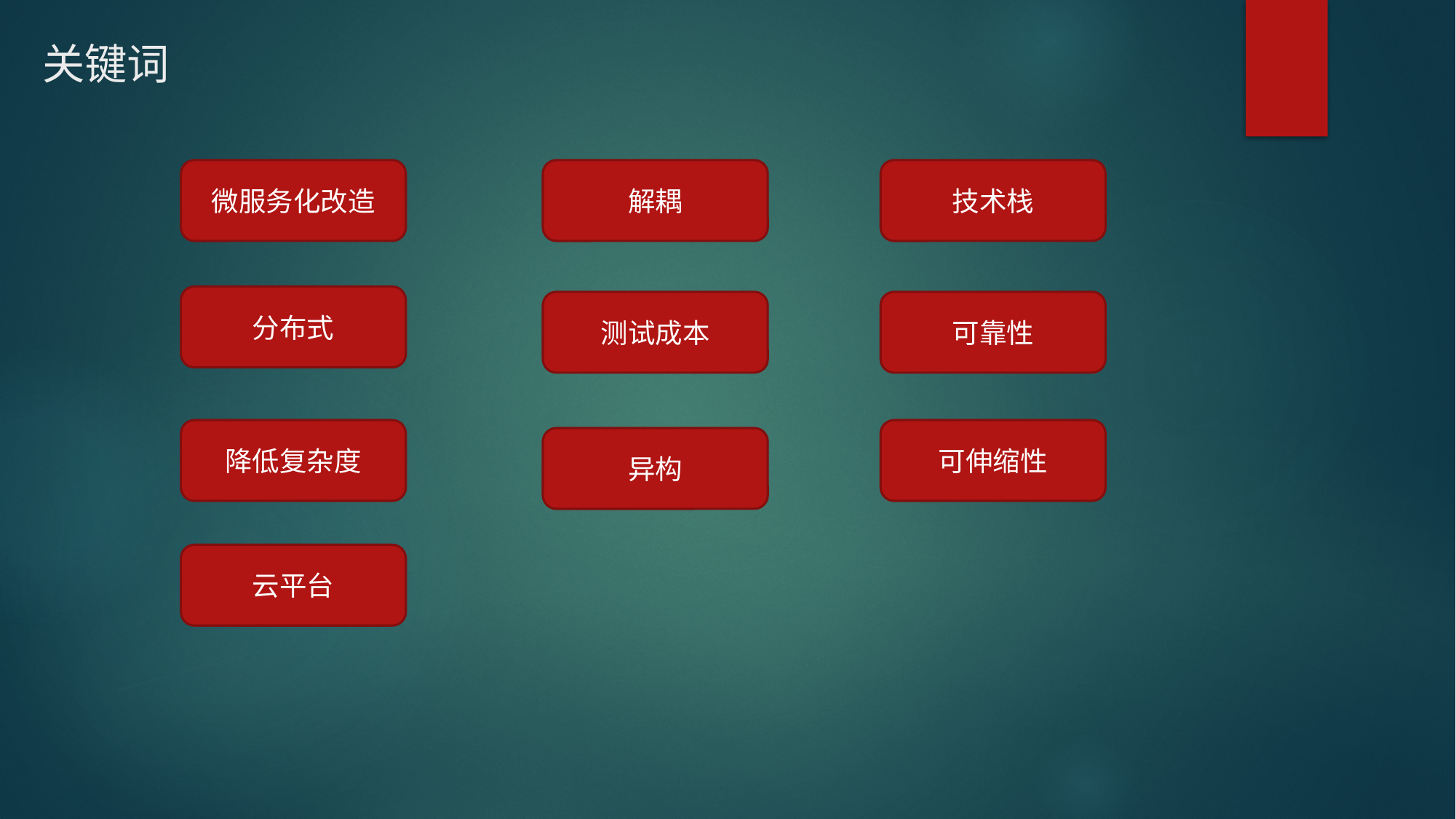

# 关键词
微服务化改造
解耦
技术栈
分布式
测试成本
可靠性
降低复杂度
可伸缩性
异构
云平台